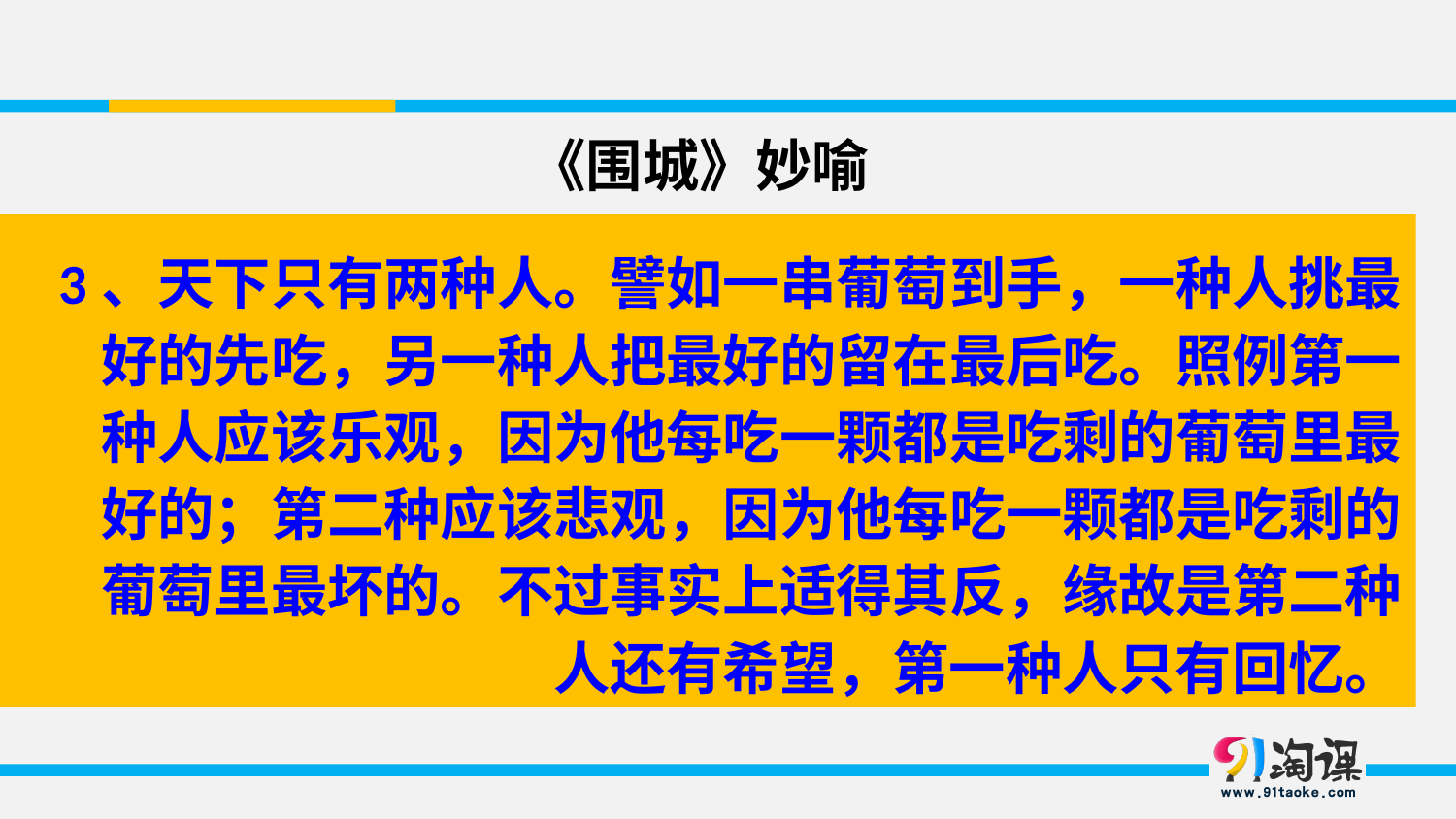

《围城》妙喻
    3、天下只有两种人。譬如一串葡萄到手，一种人挑最好的先吃，另一种人把最好的留在最后吃。照例第一种人应该乐观，因为他每吃一颗都是吃剩的葡萄里最好的；第二种应该悲观，因为他每吃一颗都是吃剩的葡萄里最坏的。不过事实上适得其反，缘故是第二种人还有希望，第一种人只有回忆。